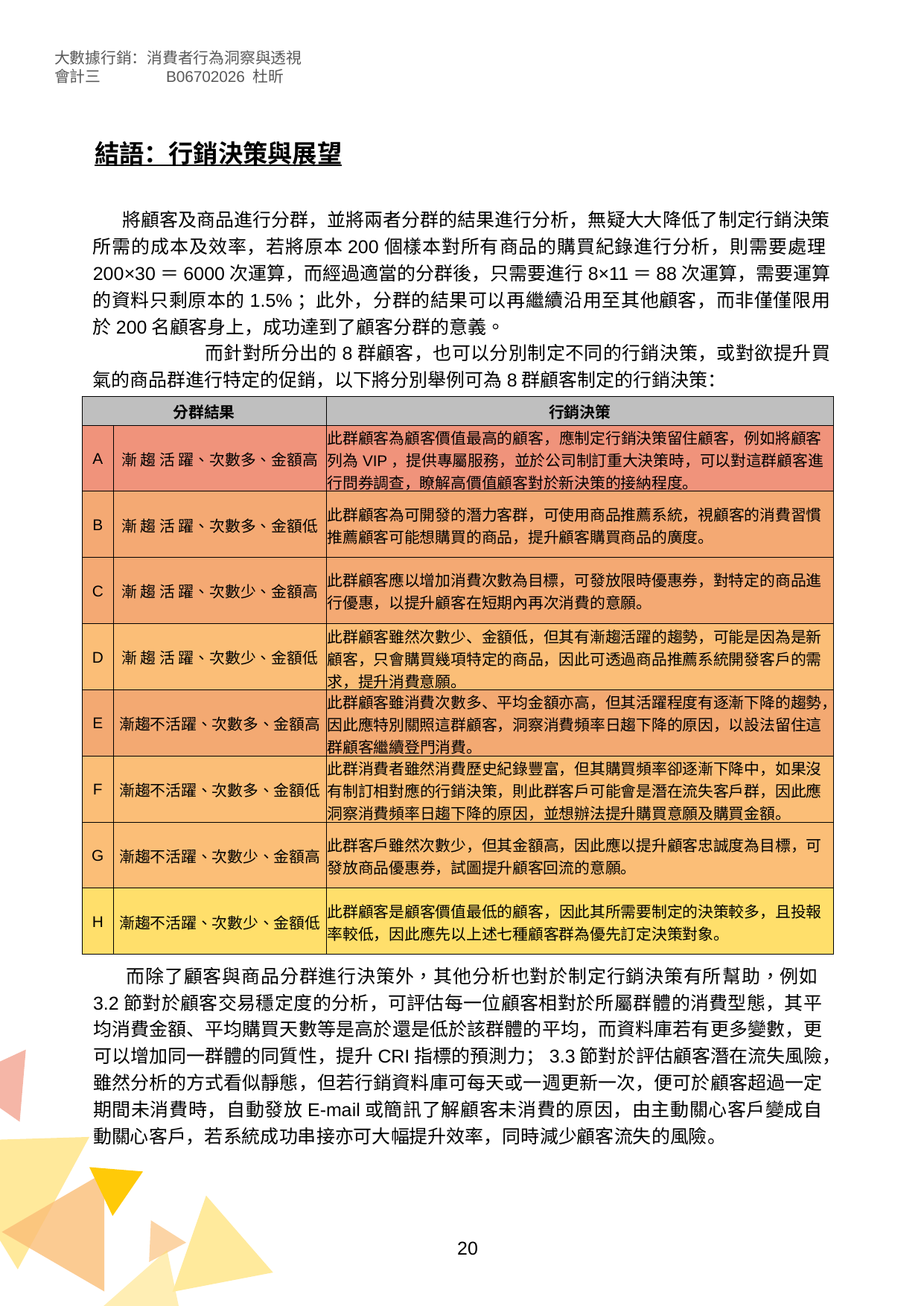

結語：行銷決策與展望
      將顧客及商品進行分群，並將兩者分群的結果進行分析，無疑大大降低了制定行銷決策所需的成本及效率，若將原本200個樣本對所有商品的購買紀錄進行分析，則需要處理200×30＝6000次運算，而經過適當的分群後，只需要進行8×11＝88次運算，需要運算的資料只剩原本的1.5%；此外，分群的結果可以再繼續沿用至其他顧客，而非僅僅限用於200名顧客身上，成功達到了顧客分群的意義。
	而針對所分出的8群顧客，也可以分別制定不同的行銷決策，或對欲提升買氣的商品群進行特定的促銷，以下將分別舉例可為8群顧客制定的行銷決策：
| 分群結果 |  | 行銷決策 |
| --- | --- | --- |
| A | 漸 趨 活 躍、次數多、金額高 | 此群顧客為顧客價值最高的顧客，應制定行銷決策留住顧客，例如將顧客列為VIP，提供專屬服務，並於公司制訂重大決策時，可以對這群顧客進行問券調查，瞭解高價值顧客對於新決策的接納程度。 |
| B | 漸 趨 活 躍、次數多、金額低 | 此群顧客為可開發的潛力客群，可使用商品推薦系統，視顧客的消費習慣推薦顧客可能想購買的商品，提升顧客購買商品的廣度。 |
| C | 漸 趨 活 躍、次數少、金額高 | 此群顧客應以增加消費次數為目標，可發放限時優惠券，對特定的商品進行優惠，以提升顧客在短期內再次消費的意願。 |
| D | 漸 趨 活 躍、次數少、金額低 | 此群顧客雖然次數少、金額低，但其有漸趨活躍的趨勢，可能是因為是新顧客，只會購買幾項特定的商品，因此可透過商品推薦系統開發客戶的需求，提升消費意願。 |
| E | 漸趨不活躍、次數多、金額高 | 此群顧客雖消費次數多、平均金額亦高，但其活躍程度有逐漸下降的趨勢，因此應特別關照這群顧客，洞察消費頻率日趨下降的原因，以設法留住這群顧客繼續登門消費。 |
| F | 漸趨不活躍、次數多、金額低 | 此群消費者雖然消費歷史紀錄豐富，但其購買頻率卻逐漸下降中，如果沒有制訂相對應的行銷決策，則此群客戶可能會是潛在流失客戶群，因此應洞察消費頻率日趨下降的原因，並想辦法提升購買意願及購買金額。 |
| G | 漸趨不活躍、次數少、金額高 | 此群客戶雖然次數少，但其金額高，因此應以提升顧客忠誠度為目標，可發放商品優惠券，試圖提升顧客回流的意願。 |
| H | 漸趨不活躍、次數少、金額低 | 此群顧客是顧客價值最低的顧客，因此其所需要制定的決策較多，且投報率較低，因此應先以上述七種顧客群為優先訂定決策對象。 |
      而除了顧客與商品分群進行決策外，其他分析也對於制定行銷決策有所幫助，例如3.2節對於顧客交易穩定度的分析，可評估每一位顧客相對於所屬群體的消費型態，其平均消費金額、平均購買天數等是高於還是低於該群體的平均，而資料庫若有更多變數，更可以增加同一群體的同質性，提升CRI指標的預測力；3.3節對於評估顧客潛在流失風險，雖然分析的方式看似靜態，但若行銷資料庫可每天或一週更新一次，便可於顧客超過一定期間未消費時，自動發放E-mail或簡訊了解顧客未消費的原因，由主動關心客戶變成自動關心客戶，若系統成功串接亦可大幅提升效率，同時減少顧客流失的風險。
20